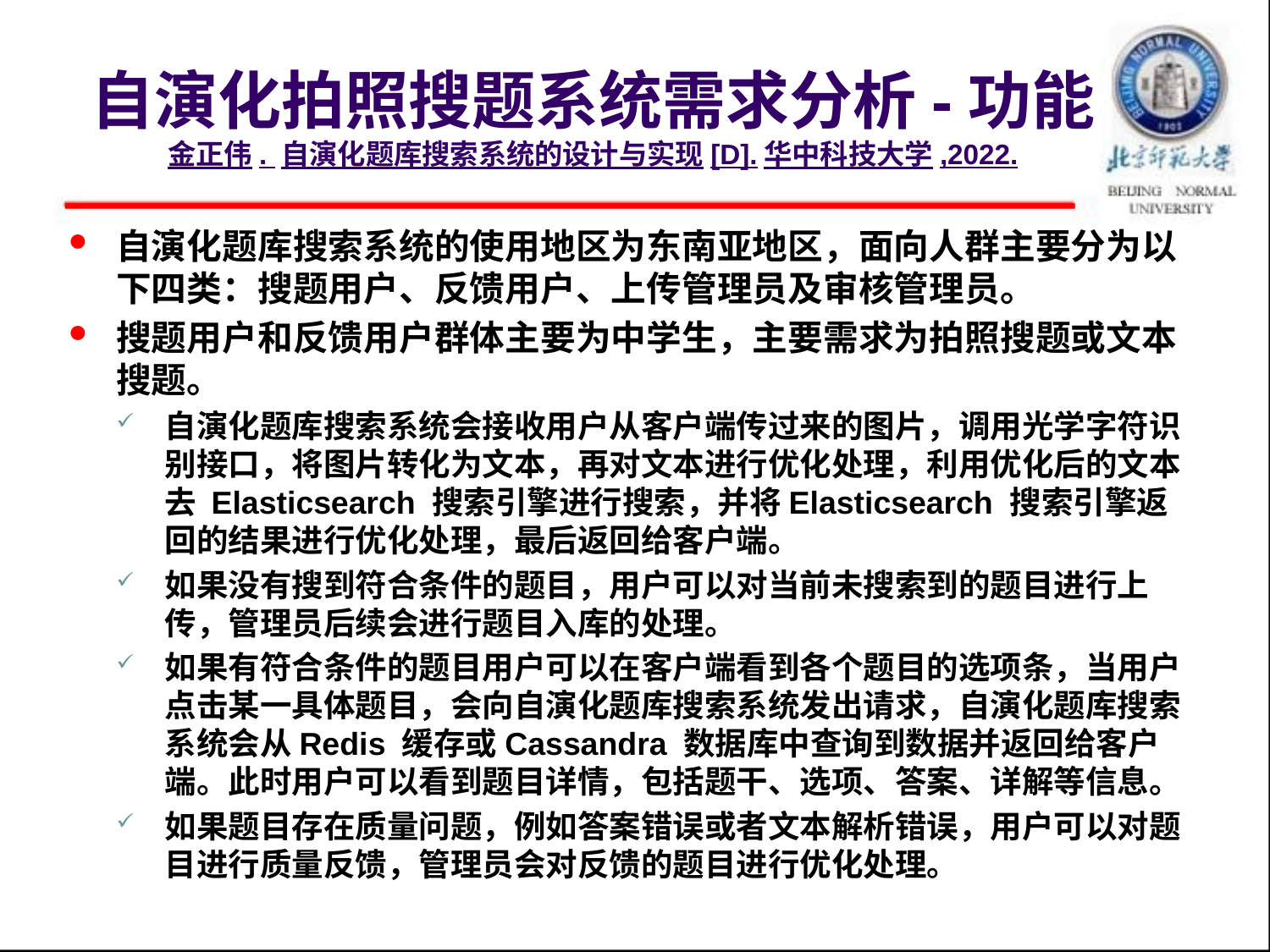

# 自演化拍照搜题系统需求分析-功能 金正伟. 自演化题库搜索系统的设计与实现[D].华中科技大学,2022.
自演化题库搜索系统的使用地区为东南亚地区，面向人群主要分为以下四类：搜题用户、反馈用户、上传管理员及审核管理员。
搜题用户和反馈用户群体主要为中学生，主要需求为拍照搜题或文本搜题。
自演化题库搜索系统会接收用户从客户端传过来的图片，调用光学字符识别接口，将图片转化为文本，再对文本进行优化处理，利用优化后的文本去 Elasticsearch 搜索引擎进行搜索，并将Elasticsearch 搜索引擎返回的结果进行优化处理，最后返回给客户端。
如果没有搜到符合条件的题目，用户可以对当前未搜索到的题目进行上传，管理员后续会进行题目入库的处理。
如果有符合条件的题目用户可以在客户端看到各个题目的选项条，当用户点击某一具体题目，会向自演化题库搜索系统发出请求，自演化题库搜索系统会从Redis 缓存或Cassandra 数据库中查询到数据并返回给客户端。此时用户可以看到题目详情，包括题干、选项、答案、详解等信息。
如果题目存在质量问题，例如答案错误或者文本解析错误，用户可以对题目进行质量反馈，管理员会对反馈的题目进行优化处理。